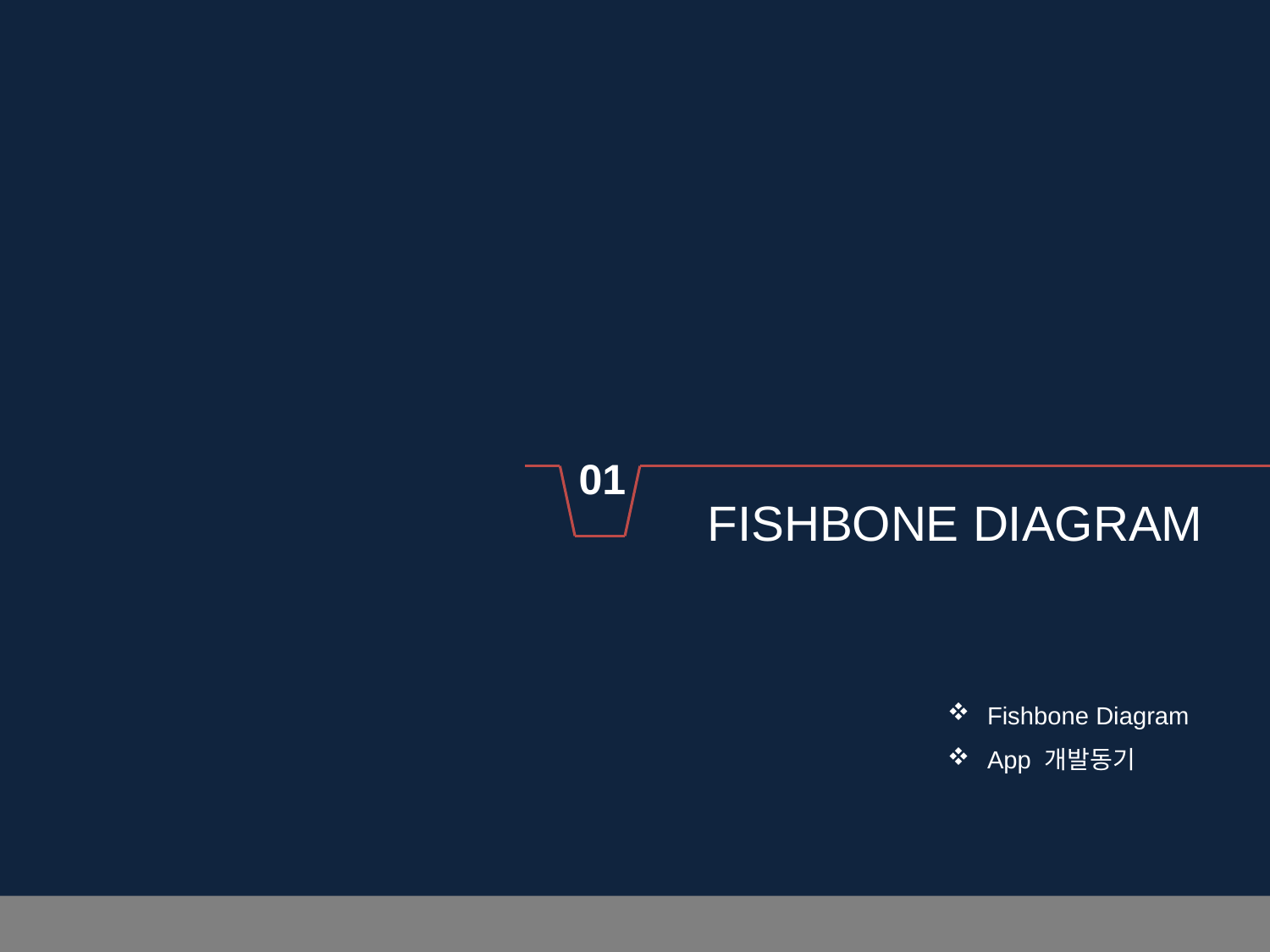

01
FISHBONE DIAGRAM
Fishbone Diagram
App 개발동기